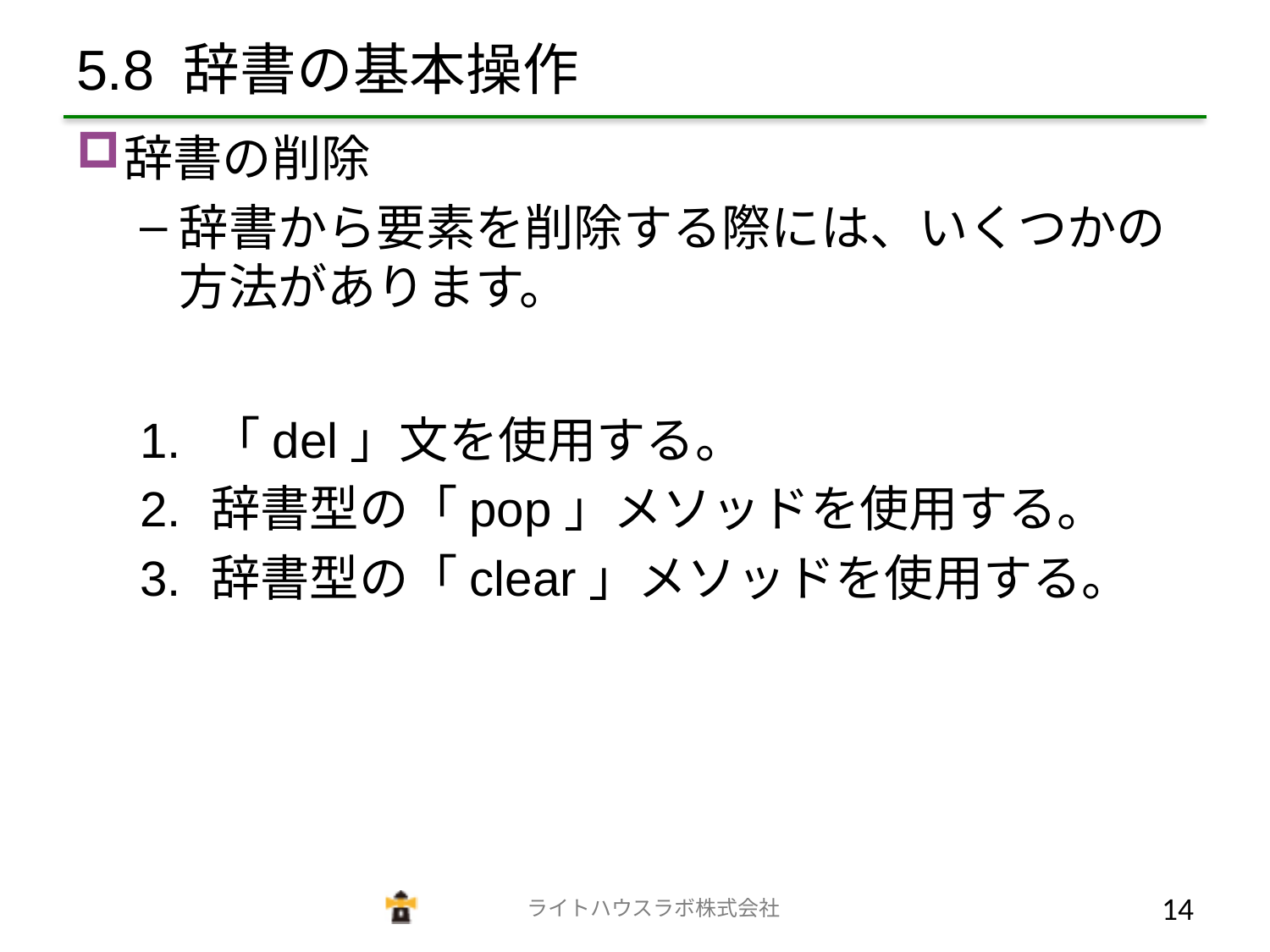

# 5.8 辞書の基本操作
辞書の削除
辞書から要素を削除する際には、いくつかの方法があります。

「del」文を使用する。
辞書型の「pop」メソッドを使用する。
辞書型の「clear」メソッドを使用する。
　　　　　　　　　　　　　ライトハウスラボ株式会社
14